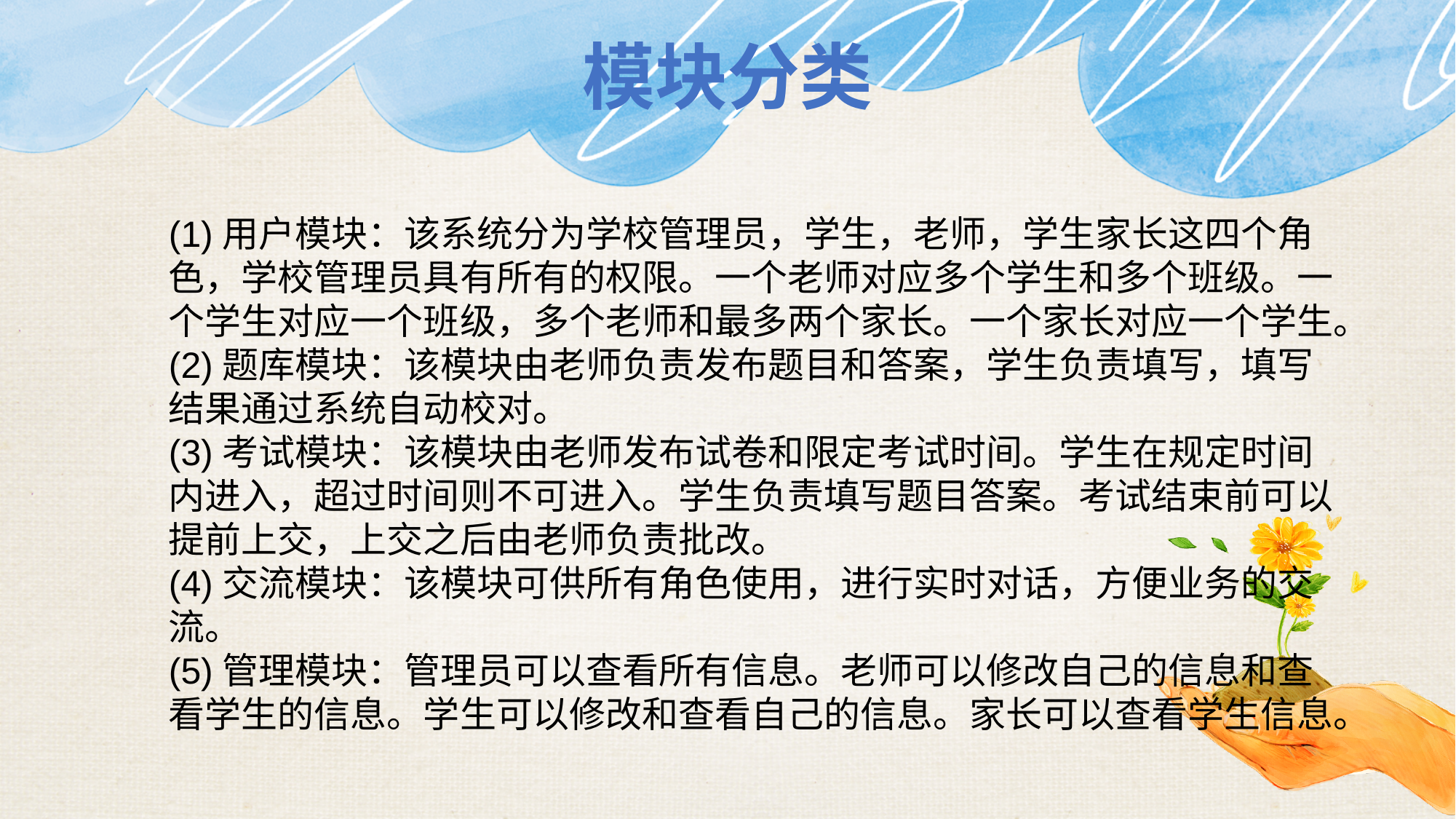

模块分类
(1)用户模块：该系统分为学校管理员，学生，老师，学生家长这四个角色，学校管理员具有所有的权限。一个老师对应多个学生和多个班级。一个学生对应一个班级，多个老师和最多两个家长。一个家长对应一个学生。
(2)题库模块：该模块由老师负责发布题目和答案，学生负责填写，填写结果通过系统自动校对。
(3)考试模块：该模块由老师发布试卷和限定考试时间。学生在规定时间内进入，超过时间则不可进入。学生负责填写题目答案。考试结束前可以提前上交，上交之后由老师负责批改。
(4)交流模块：该模块可供所有角色使用，进行实时对话，方便业务的交流。
(5)管理模块：管理员可以查看所有信息。老师可以修改自己的信息和查看学生的信息。学生可以修改和查看自己的信息。家长可以查看学生信息。